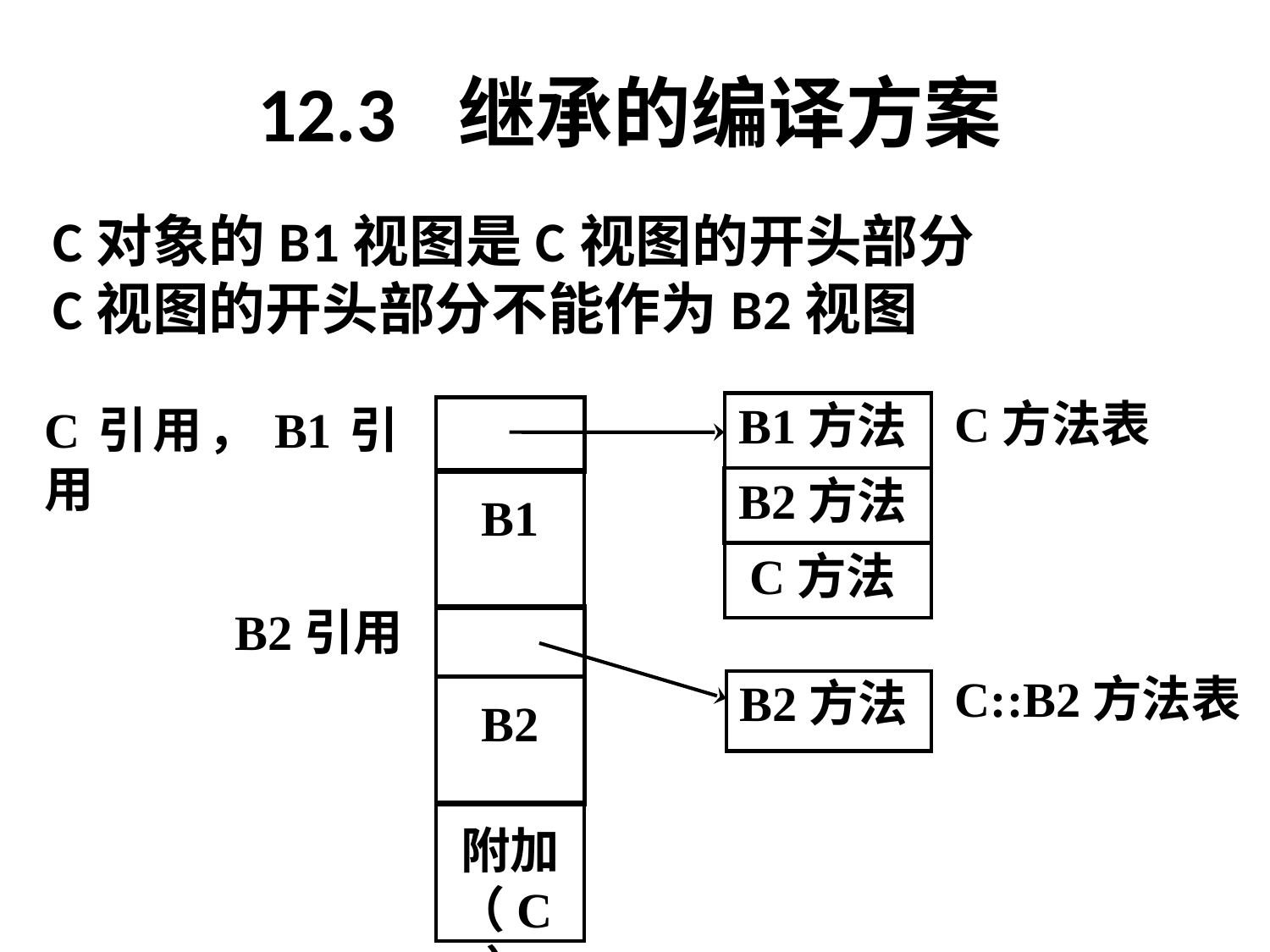

# 12.3  继承的编译方案
C对象的B1视图是C视图的开头部分
C视图的开头部分不能作为B2视图

C方法表
B1方法
B2方法
C方法
C引用，B1引用

B1

B2
附加（C）

B2引用

C::B2方法表
B2方法